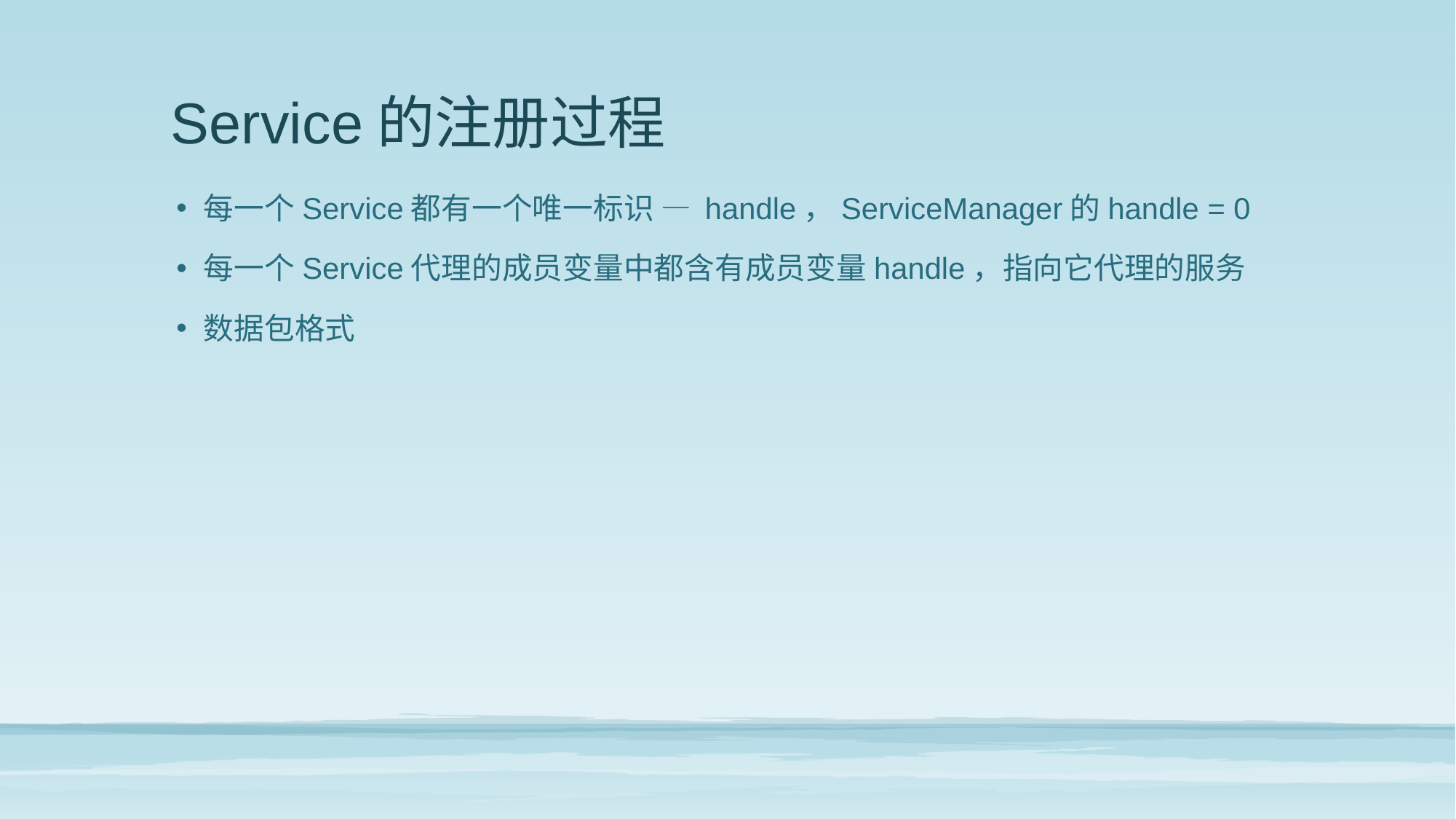

# Service的注册过程
每一个Service都有一个唯一标识 — handle，ServiceManager的handle = 0
每一个Service代理的成员变量中都含有成员变量handle，指向它代理的服务
数据包格式